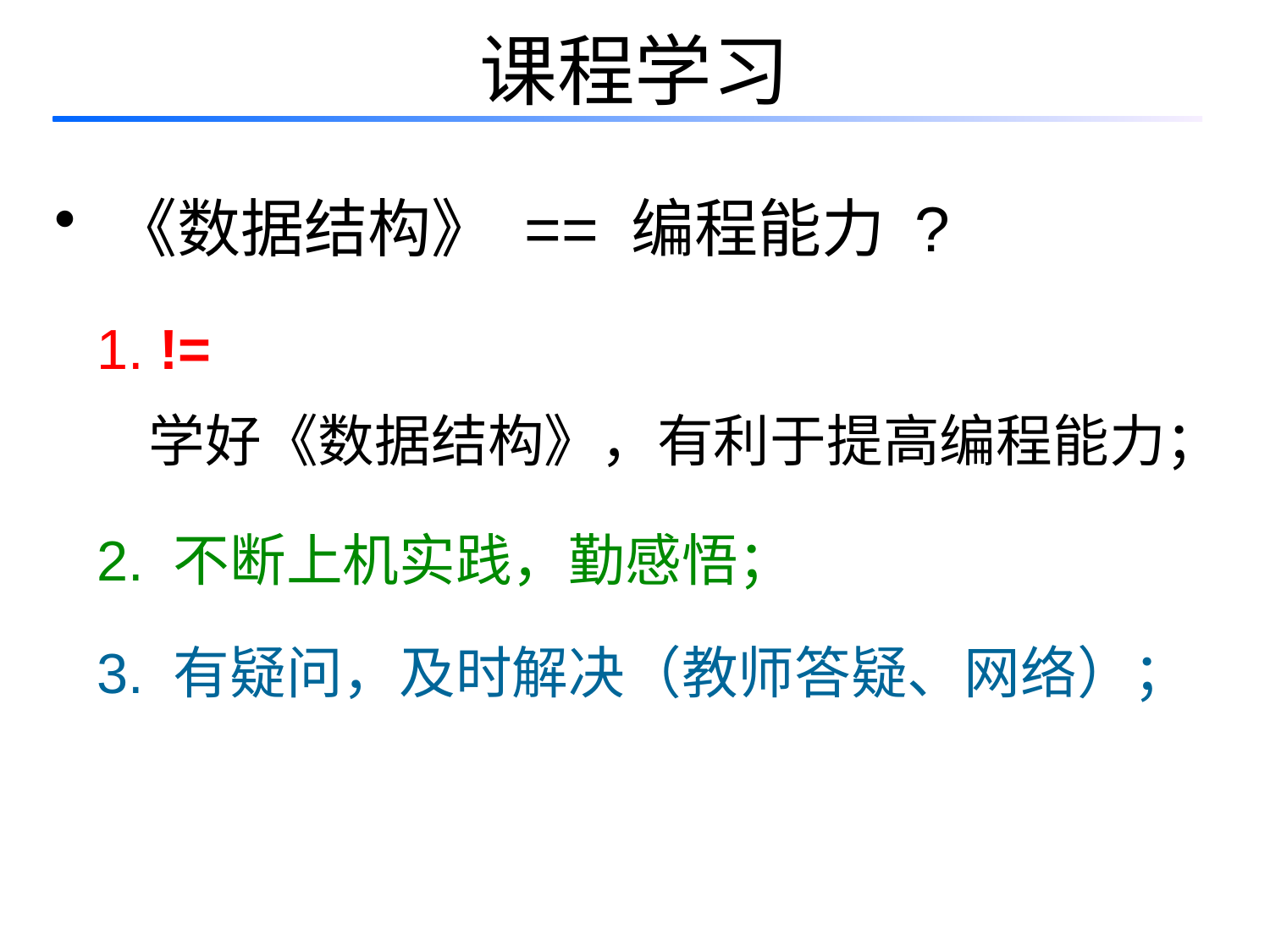

# 课程学习

 《数据结构》 == 编程能力 ?
1. !=
   学好《数据结构》，有利于提高编程能力；
2. 不断上机实践，勤感悟；
3. 有疑问，及时解决（教师答疑、网络）；